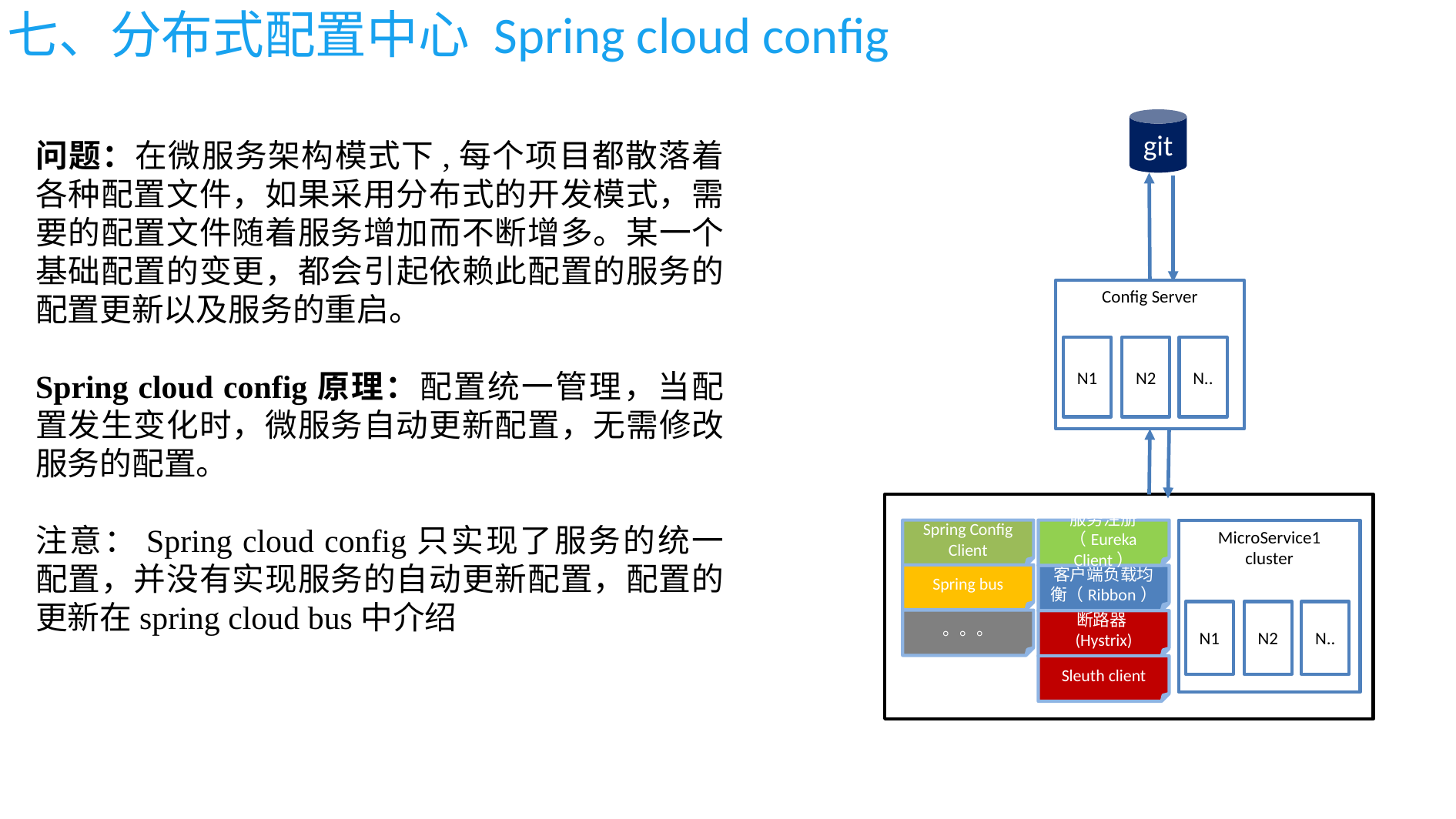

# 七、分布式配置中心 Spring cloud config
git
Config Server
N1
N2
N..

Spring Config Client
服务注册（Eureka Client）
MicroService1
cluster
N1
N2
N..
客户端负载均衡（Ribbon）
断路器(Hystrix)
Sleuth client
。。。
Spring bus
问题：在微服务架构模式下,每个项目都散落着各种配置文件，如果采用分布式的开发模式，需要的配置文件随着服务增加而不断增多。某一个基础配置的变更，都会引起依赖此配置的服务的配置更新以及服务的重启。

Spring cloud config原理：配置统一管理，当配置发生变化时，微服务自动更新配置，无需修改服务的配置。

注意：Spring cloud config只实现了服务的统一配置，并没有实现服务的自动更新配置，配置的更新在spring cloud bus中介绍